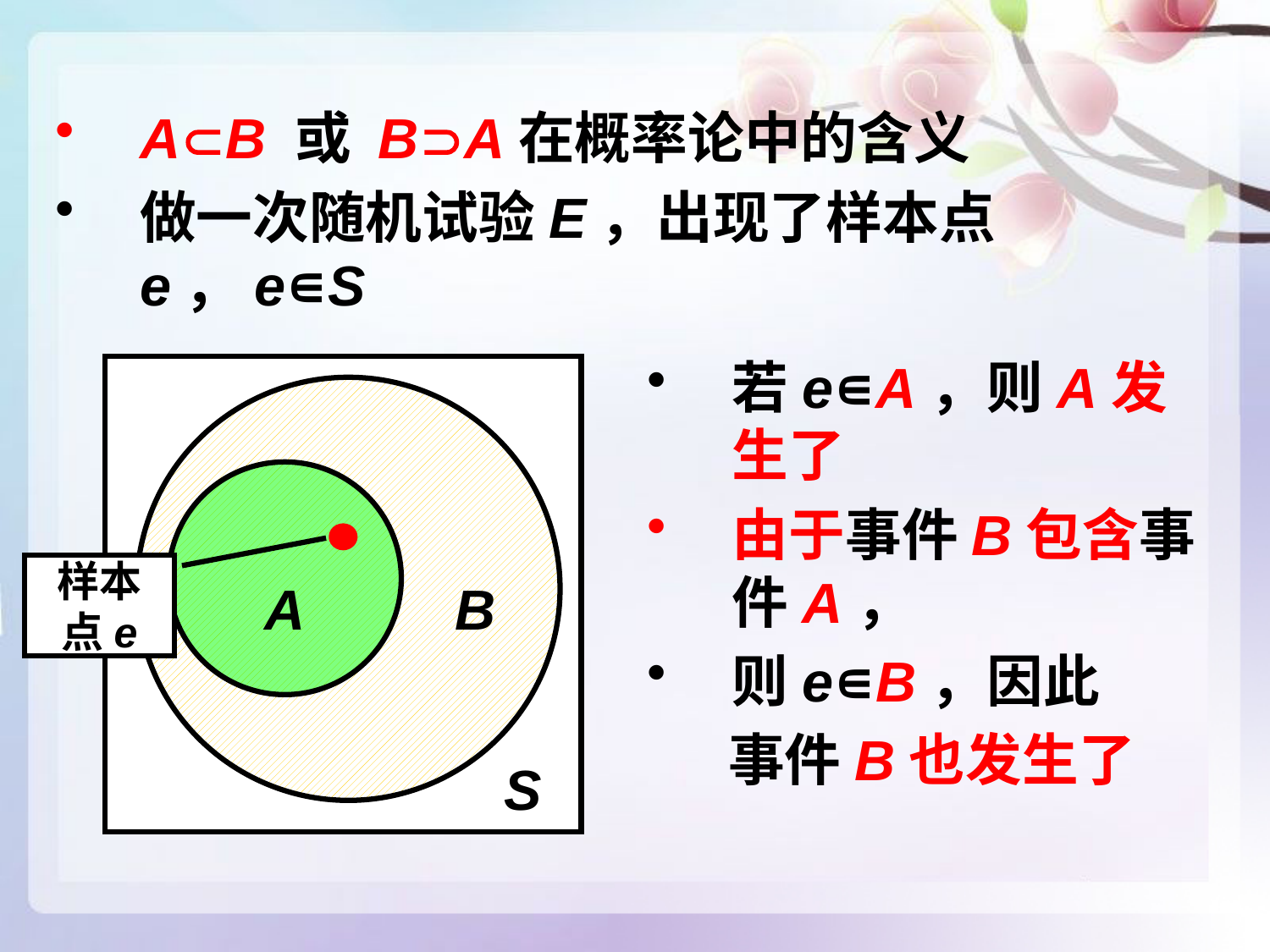

A⊂B 或 B⊃A在概率论中的含义
做一次随机试验E，出现了样本点e，e∊S
若e∊A，则A发生了
由于事件B包含事件A，
则e∊B，因此
事件B也发生了

A
B
S

样本点e